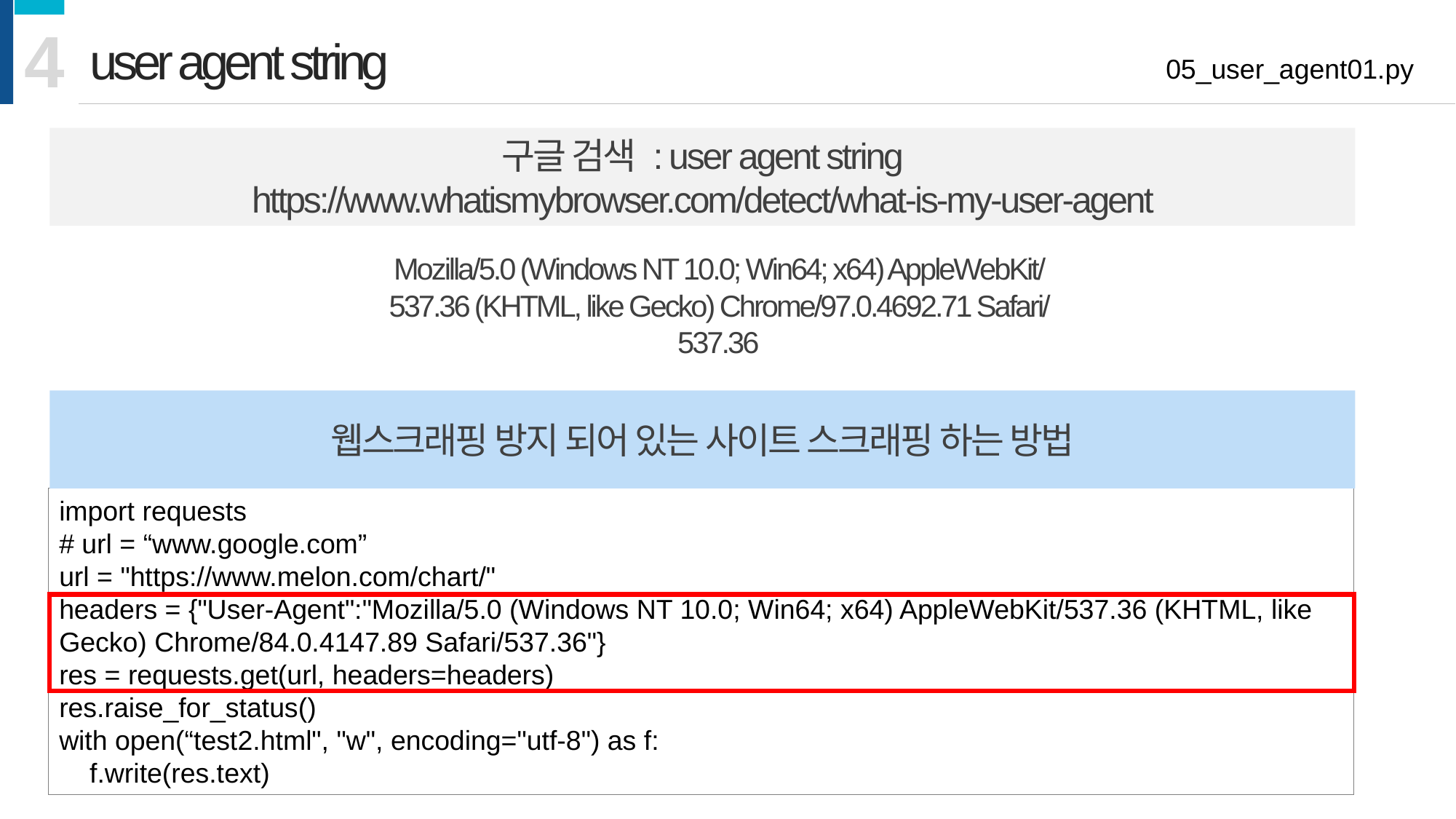

4
user agent string
05_user_agent01.py
구글 검색 : user agent string
https://www.whatismybrowser.com/detect/what-is-my-user-agent
Mozilla/5.0 (Windows NT 10.0; Win64; x64) AppleWebKit/537.36 (KHTML, like Gecko) Chrome/97.0.4692.71 Safari/537.36
웹스크래핑 방지 되어 있는 사이트 스크래핑 하는 방법
import requests
# url = “www.google.com”
url = "https://www.melon.com/chart/"
headers = {"User-Agent":"Mozilla/5.0 (Windows NT 10.0; Win64; x64) AppleWebKit/537.36 (KHTML, like Gecko) Chrome/84.0.4147.89 Safari/537.36"}
res = requests.get(url, headers=headers)
res.raise_for_status()
with open(“test2.html", "w", encoding="utf-8") as f:
    f.write(res.text)